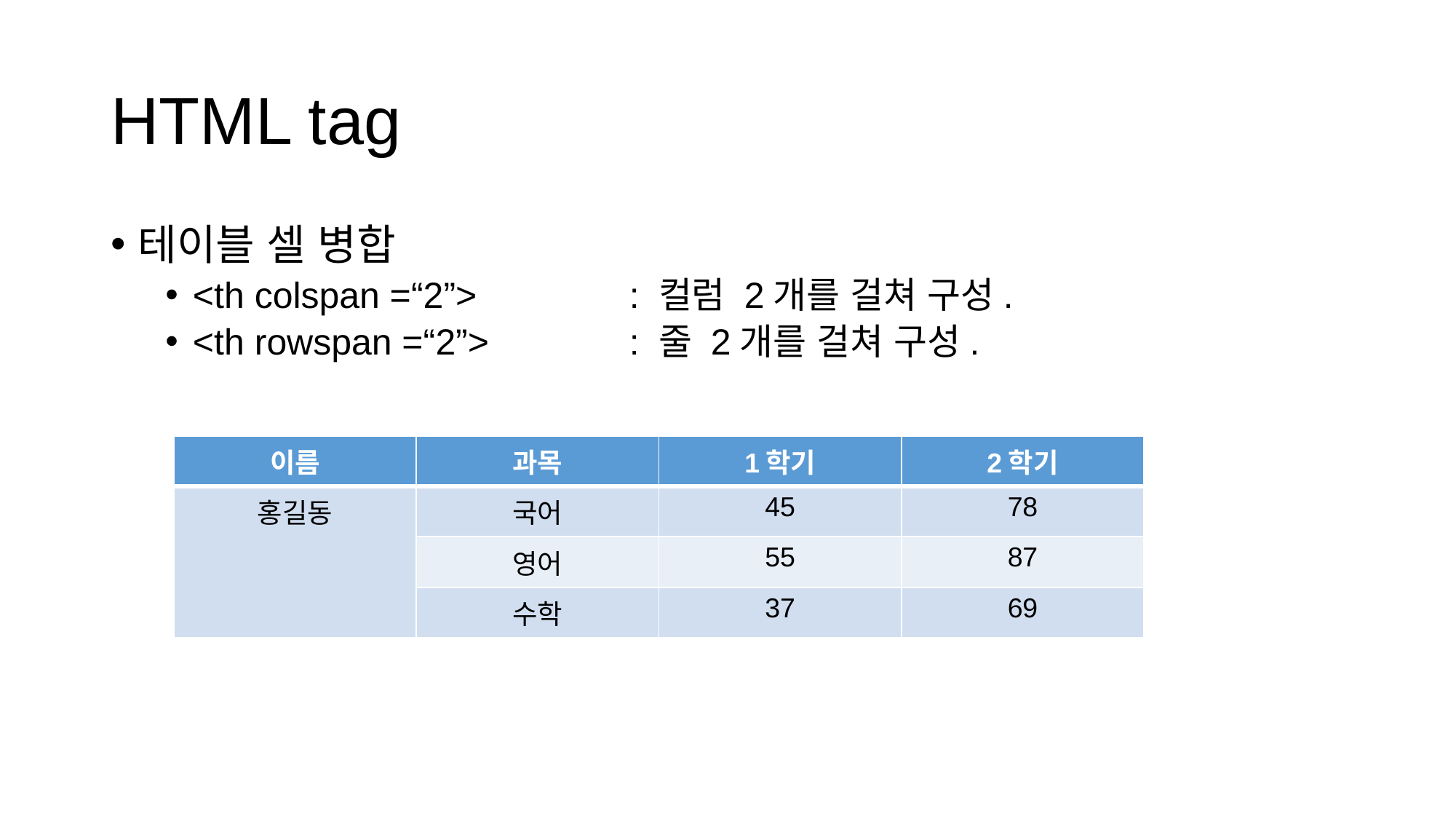

# HTML tag
테이블 셀 병합
<th colspan =“2”>		: 컬럼 2개를 걸쳐 구성.
<th rowspan =“2”>		: 줄 2개를 걸쳐 구성.

| 이름 | 과목 | 1학기 | 2학기 |
| --- | --- | --- | --- |
| 홍길동 | 국어 | 45 | 78 |
|  | 영어 | 55 | 87 |
|  | 수학 | 37 | 69 |